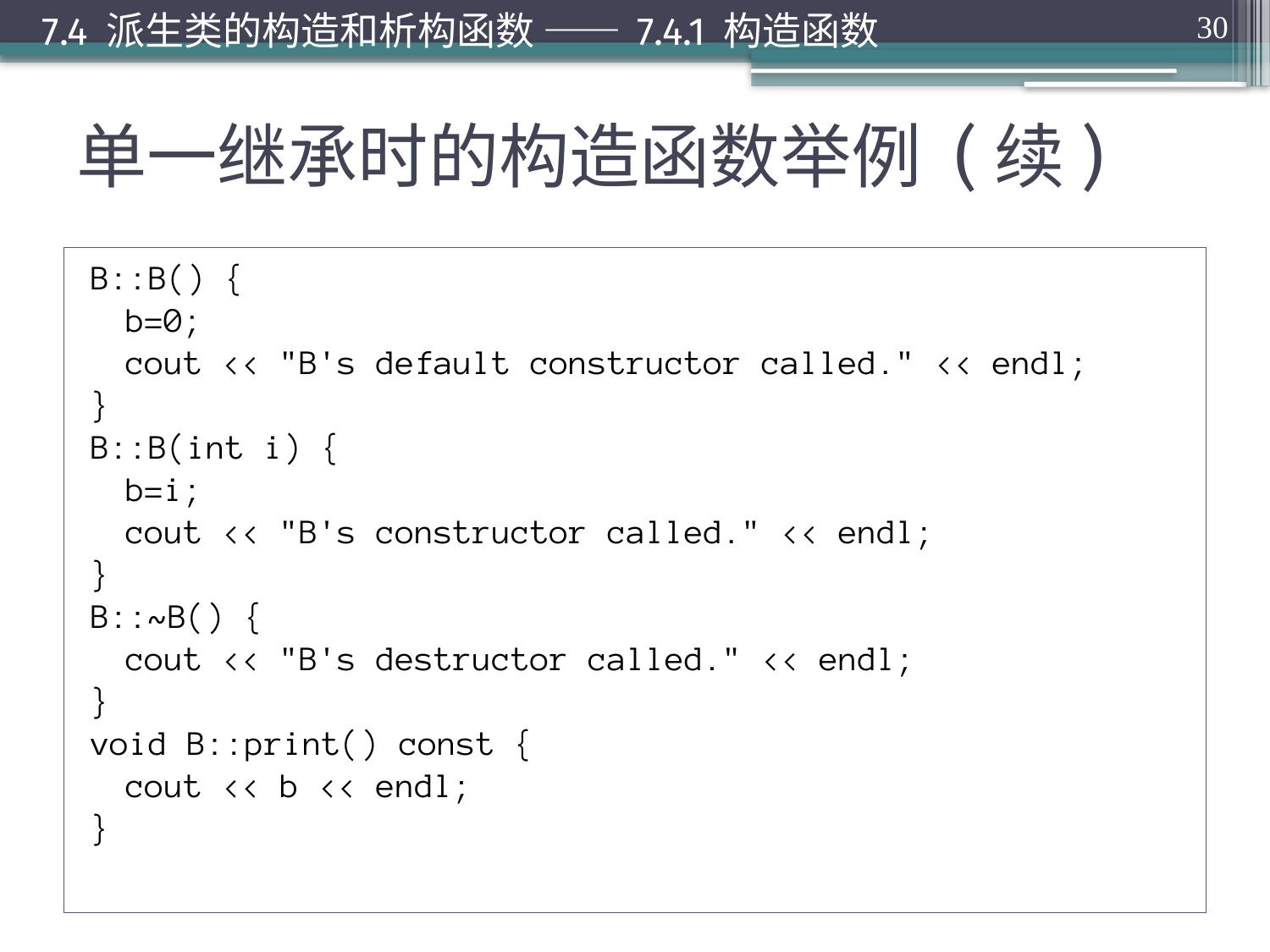

7.4 派生类的构造和析构函数 —— 7.4.1 构造函数
30
# 单一继承时的构造函数举例 (续)
B::B() {
	b=0;
	cout << "B's default constructor called." << endl;
}
B::B(int i) {
	b=i;
	cout << "B's constructor called." << endl;
}
B::~B() {
	cout << "B's destructor called." << endl;
}
void B::print() const {
	cout << b << endl;
}